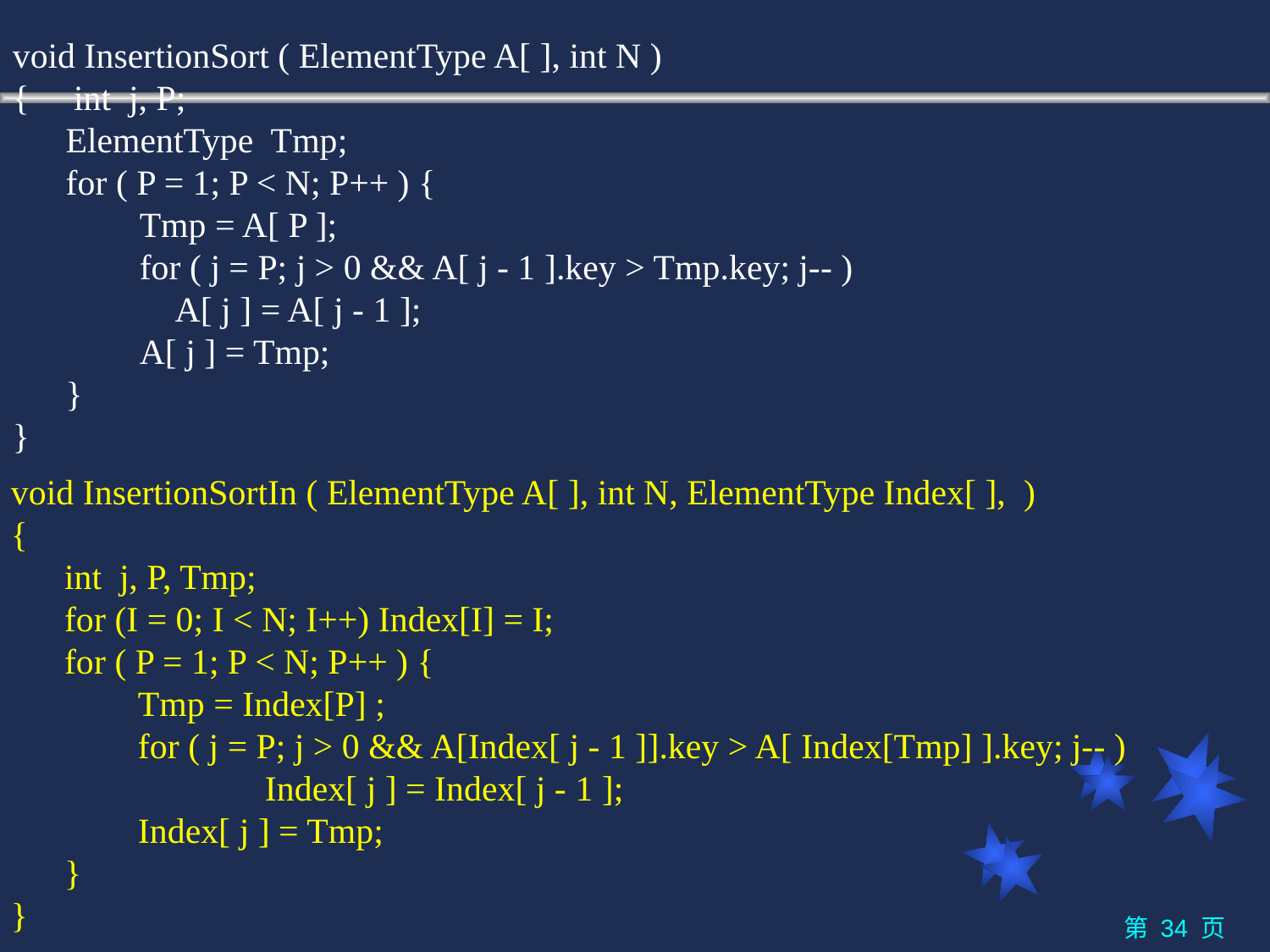

void InsertionSort ( ElementType A[ ], int N )
{     int  j, P;
      ElementType  Tmp;
      for ( P = 1; P < N; P++ ) {
	Tmp = A[ P ];
	for ( j = P; j > 0 && A[ j - 1 ].key > Tmp.key; j-- )
	    A[ j ] = A[ j - 1 ];
	A[ j ] = Tmp;
      }
}
void InsertionSortIn ( ElementType A[ ], int N, ElementType Index[ ],  )
{
      int  j, P, Tmp;
      for (I = 0; I < N; I++) Index[I] = I;
      for ( P = 1; P < N; P++ ) {
	Tmp = Index[P] ;
	for ( j = P; j > 0 && A[Index[ j - 1 ]].key > A[ Index[Tmp] ].key; j-- )
		Index[ j ] = Index[ j - 1 ];
	Index[ j ] = Tmp;
      }
}
第 34 页